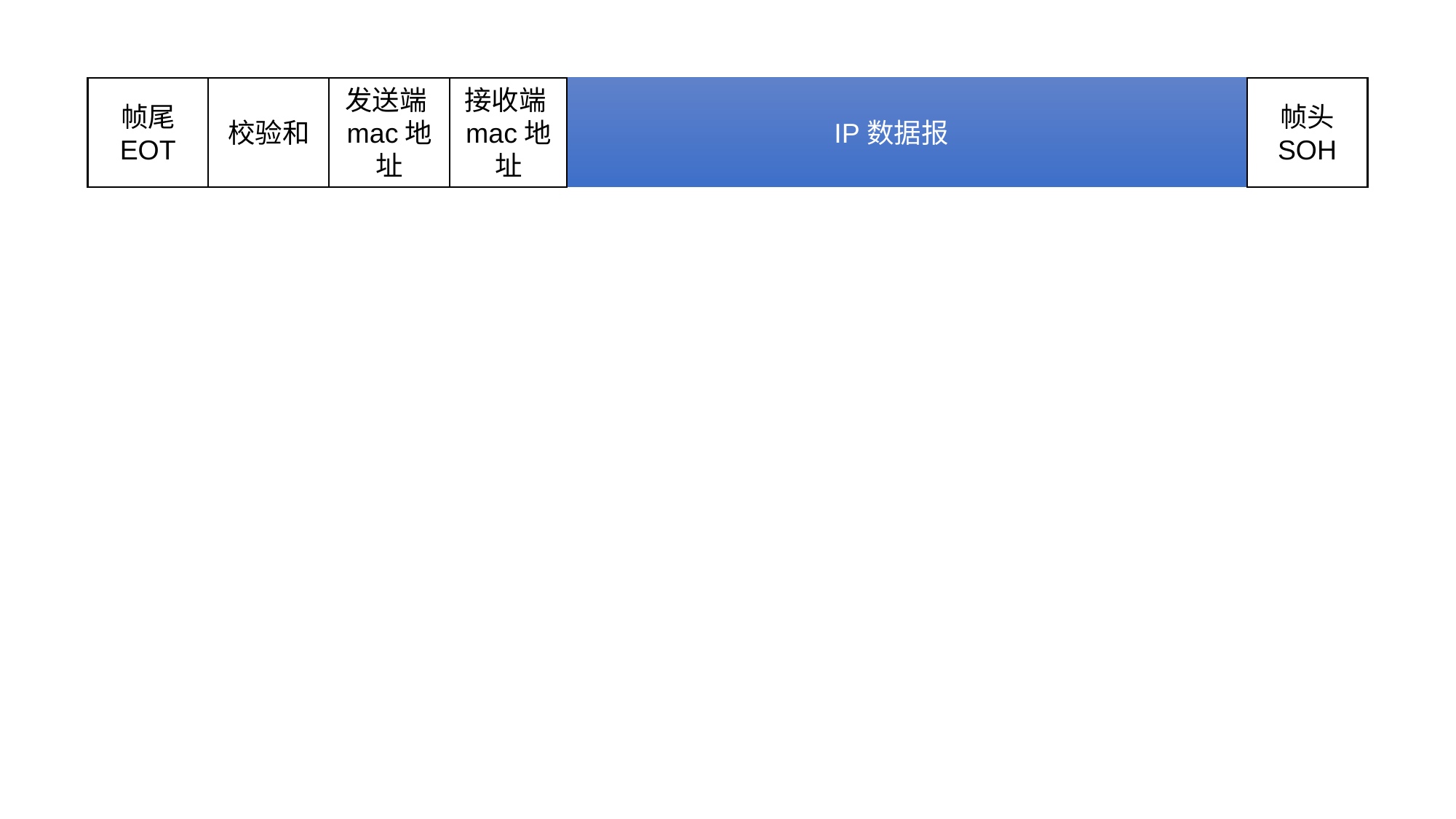

IP数据报
帧尾
EOT
校验和
发送端mac地址
接收端mac地址
帧头
SOH